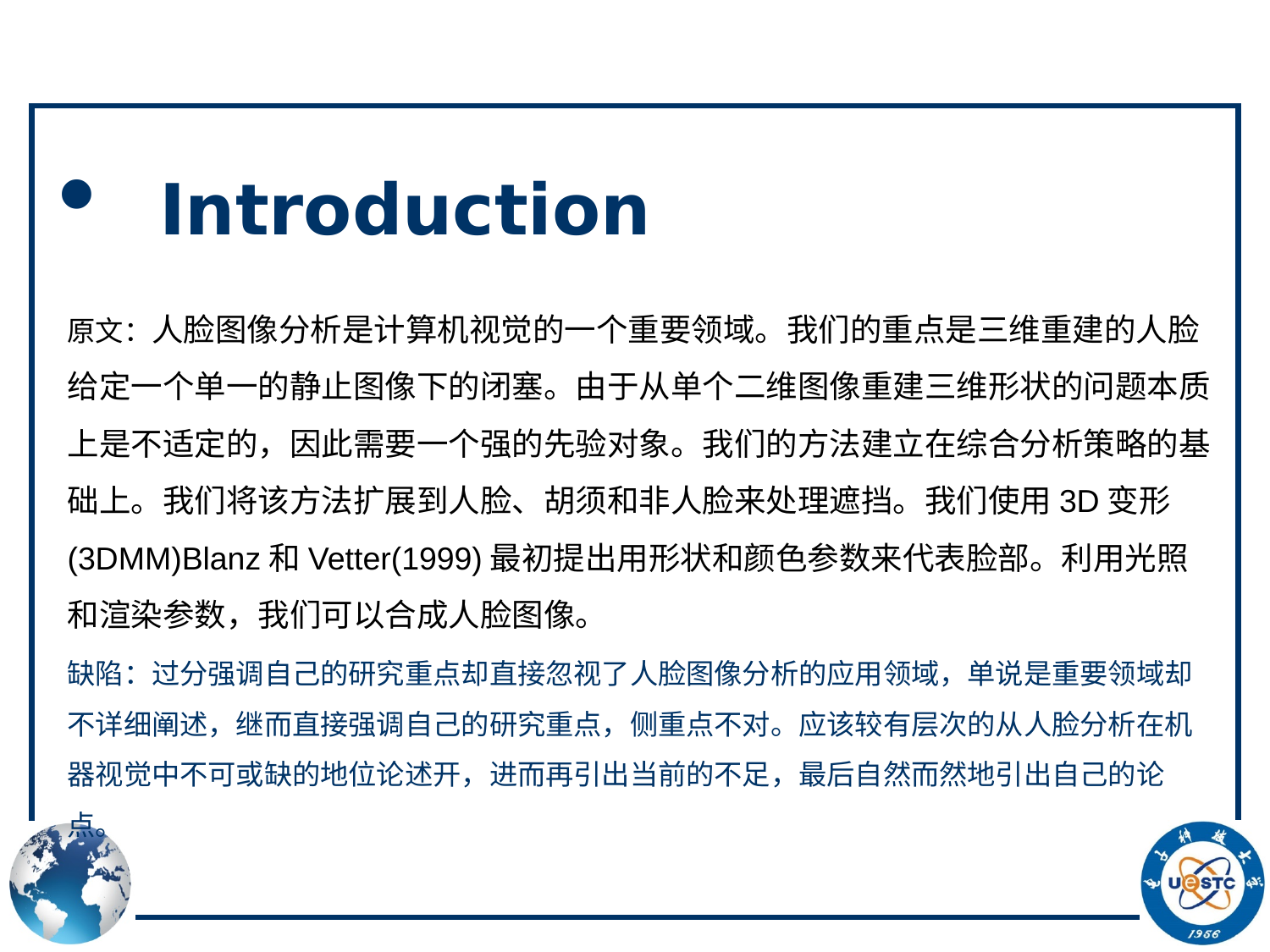

Introduction
原文：人脸图像分析是计算机视觉的一个重要领域。我们的重点是三维重建的人脸给定一个单一的静止图像下的闭塞。由于从单个二维图像重建三维形状的问题本质上是不适定的，因此需要一个强的先验对象。我们的方法建立在综合分析策略的基础上。我们将该方法扩展到人脸、胡须和非人脸来处理遮挡。我们使用3D变形(3DMM)Blanz和Vetter(1999)最初提出用形状和颜色参数来代表脸部。利用光照和渲染参数，我们可以合成人脸图像。
缺陷：过分强调自己的研究重点却直接忽视了人脸图像分析的应用领域，单说是重要领域却不详细阐述，继而直接强调自己的研究重点，侧重点不对。应该较有层次的从人脸分析在机器视觉中不可或缺的地位论述开，进而再引出当前的不足，最后自然而然地引出自己的论点。